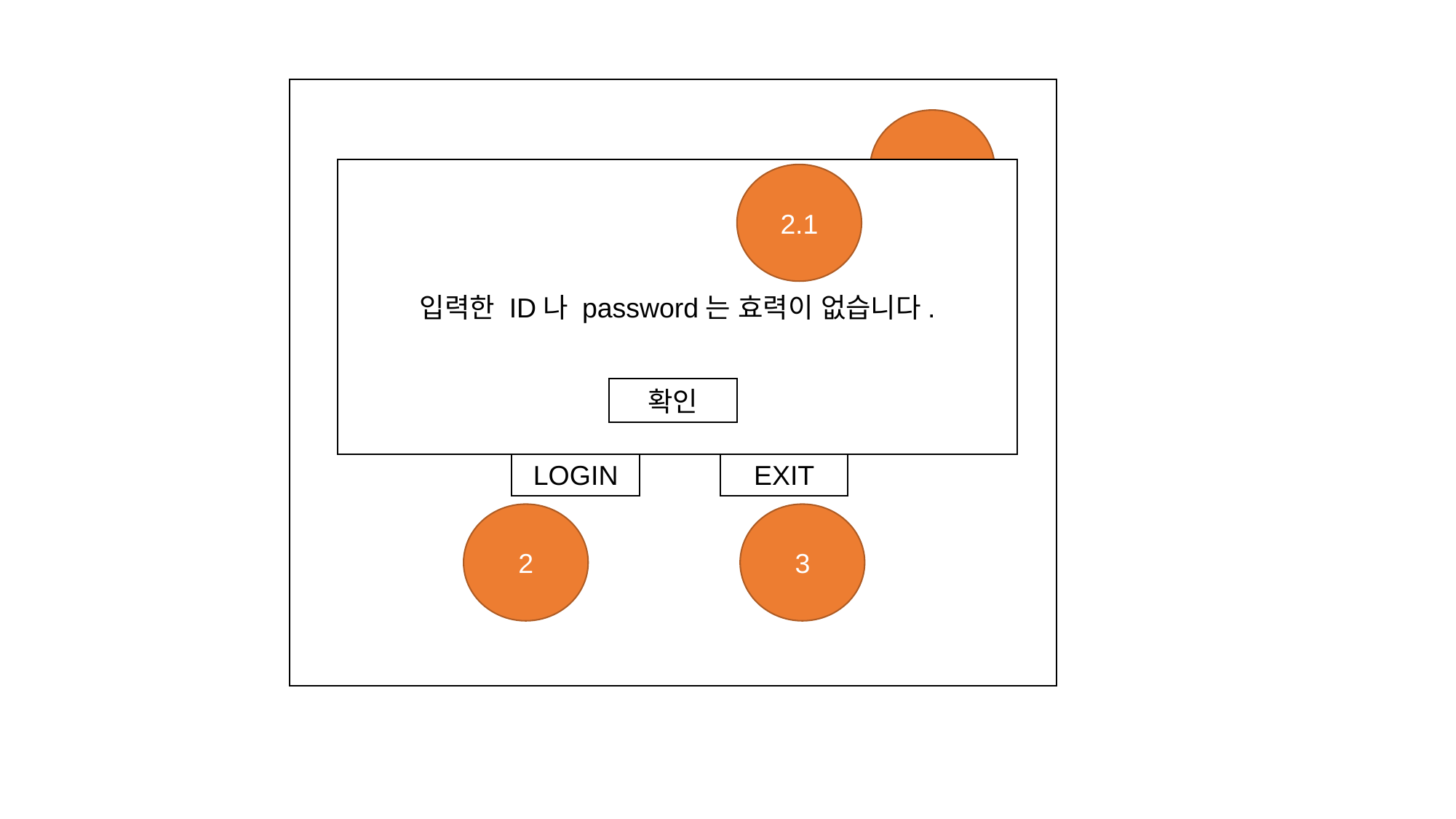

1.1
입력한 ID나 password는 효력이 없습니다.
2.1
ID

1.2
password

확인
LOGIN
EXIT
2
3